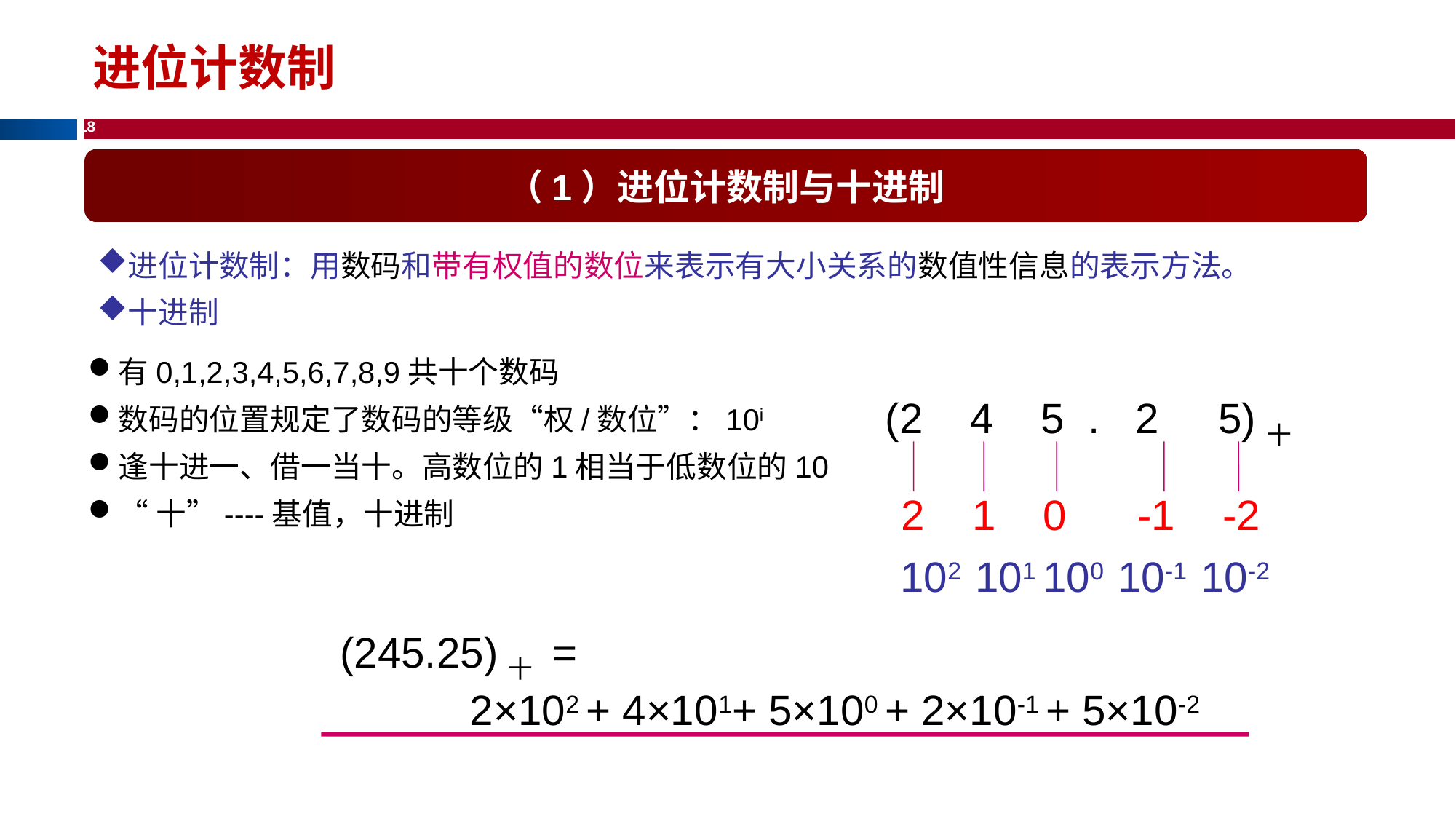

进位计数制
（1）进位计数制与十进制
进位计数制：用数码和带有权值的数位来表示有大小关系的数值性信息的表示方法。
十进制
有0,1,2,3,4,5,6,7,8,9共十个数码
数码的位置规定了数码的等级“权/数位”：10i
逢十进一、借一当十。高数位的1相当于低数位的10
“十”----基值，十进制
(2    4    5  .   2     5)十

2    1    0      -1    -2
102  101 100  10-1  10-2
(245.25)十 =
           2×102 + 4×101+ 5×100 + 2×10-1 + 5×10-2